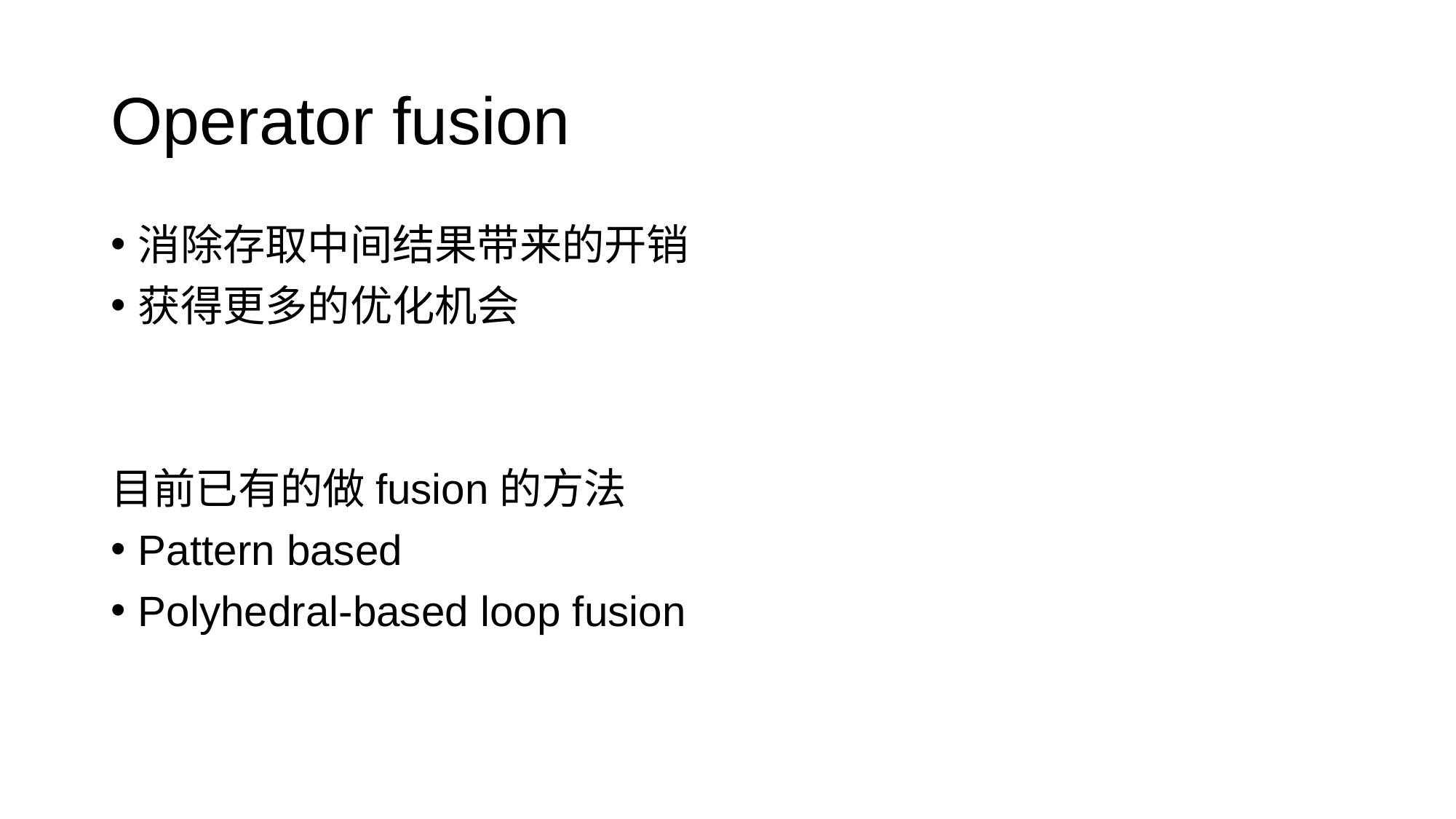

# Operator fusion
消除存取中间结果带来的开销
获得更多的优化机会

目前已有的做fusion的方法
Pattern based
Polyhedral-based loop fusion